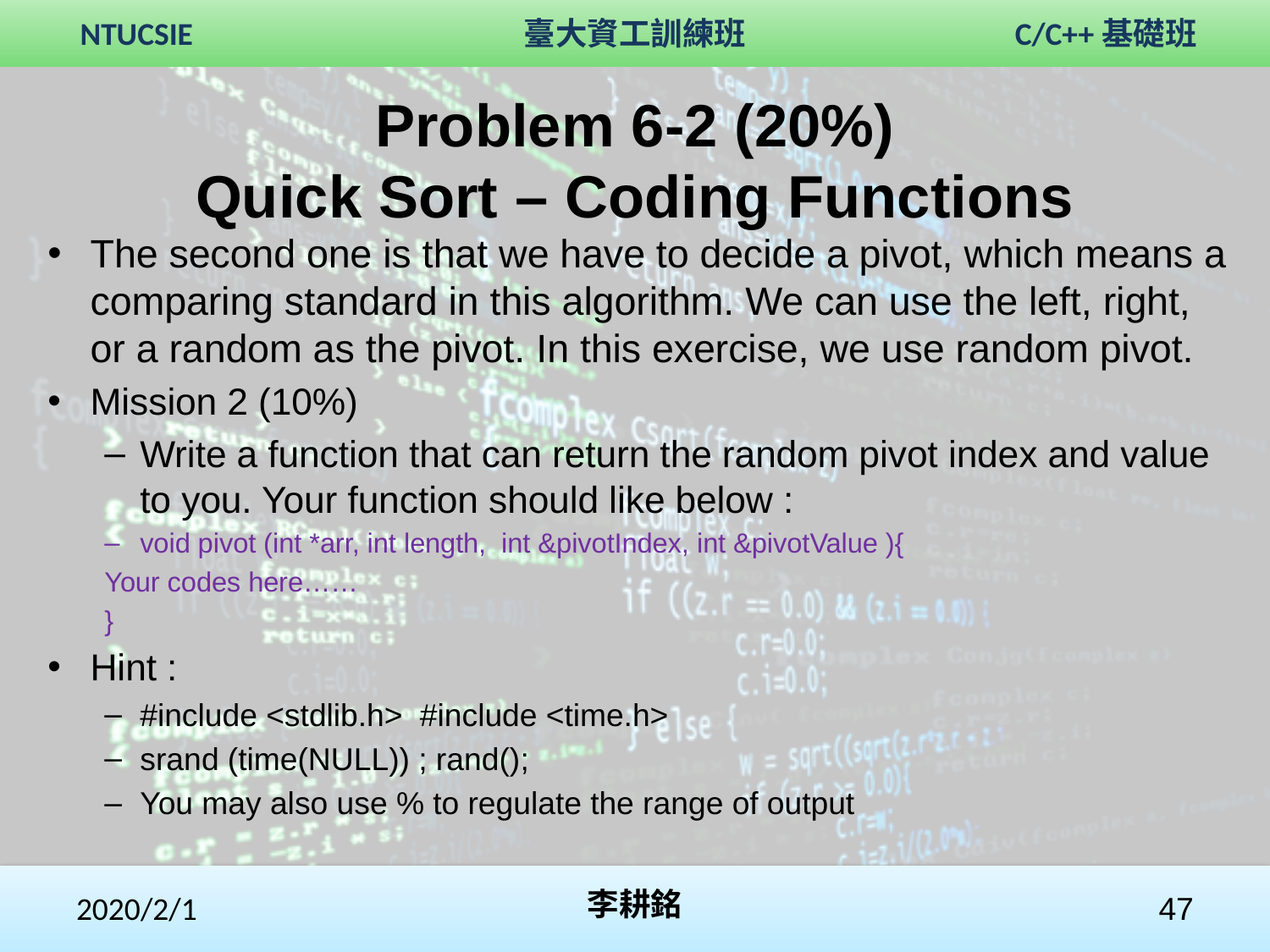

# Problem 6-2 (20%) Quick Sort – Coding Functions
The second one is that we have to decide a pivot, which means a comparing standard in this algorithm. We can use the left, right, or a random as the pivot. In this exercise, we use random pivot.
Mission 2 (10%)
Write a function that can return the random pivot index and value to you. Your function should like below :
void pivot (int *arr, int length,  int &pivotIndex, int &pivotValue ){
	Your codes here……
	}
Hint :
#include <stdlib.h>  #include <time.h>
srand (time(NULL)) ; rand();
You may also use % to regulate the range of output
2020/2/1
李耕銘
47